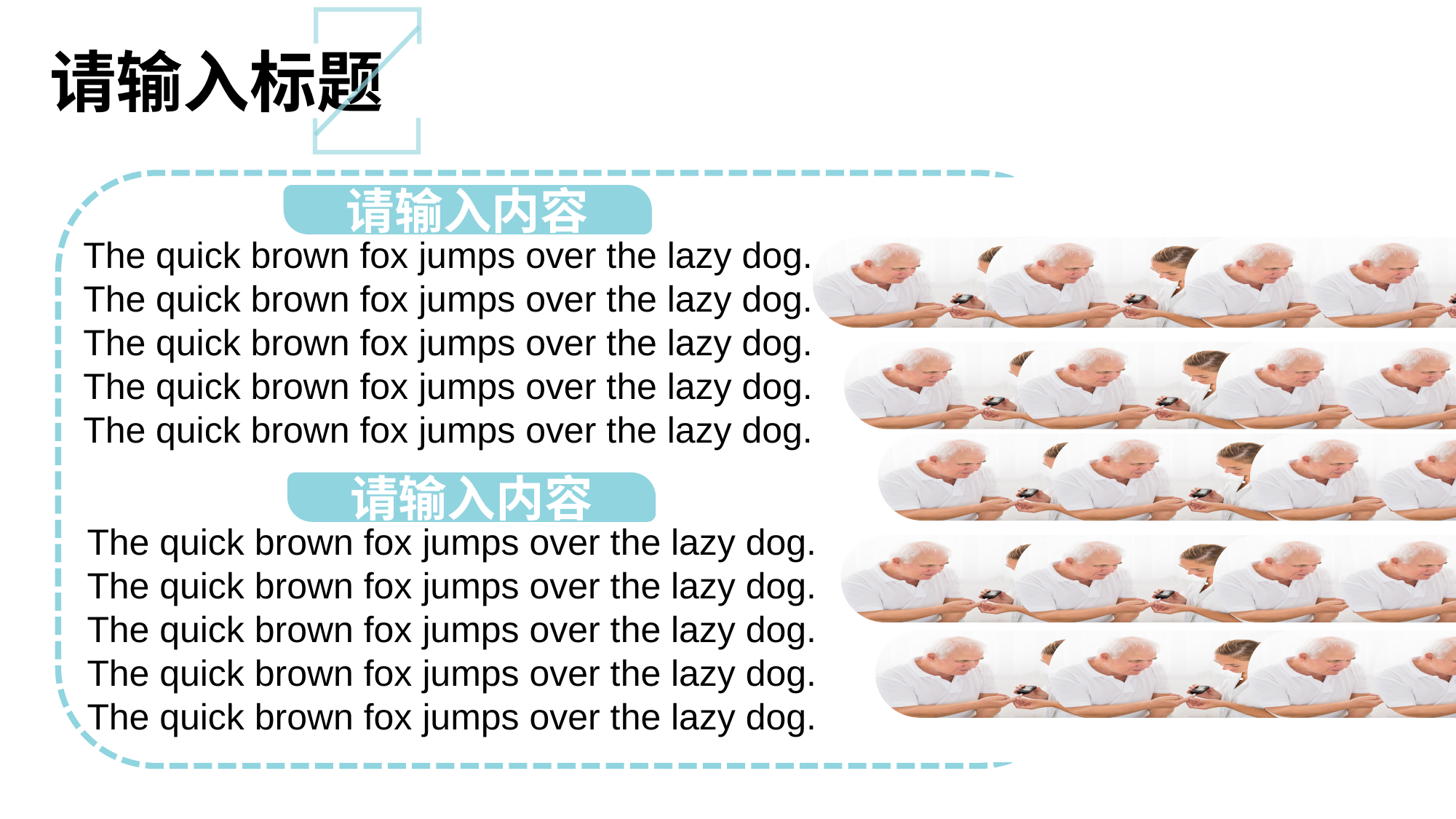

请输入标题

请输入内容
The quick brown fox jumps over the lazy dog. The quick brown fox jumps over the lazy dog. The quick brown fox jumps over the lazy dog. The quick brown fox jumps over the lazy dog. The quick brown fox jumps over the lazy dog.

请输入内容
The quick brown fox jumps over the lazy dog. The quick brown fox jumps over the lazy dog. The quick brown fox jumps over the lazy dog. The quick brown fox jumps over the lazy dog. The quick brown fox jumps over the lazy dog.